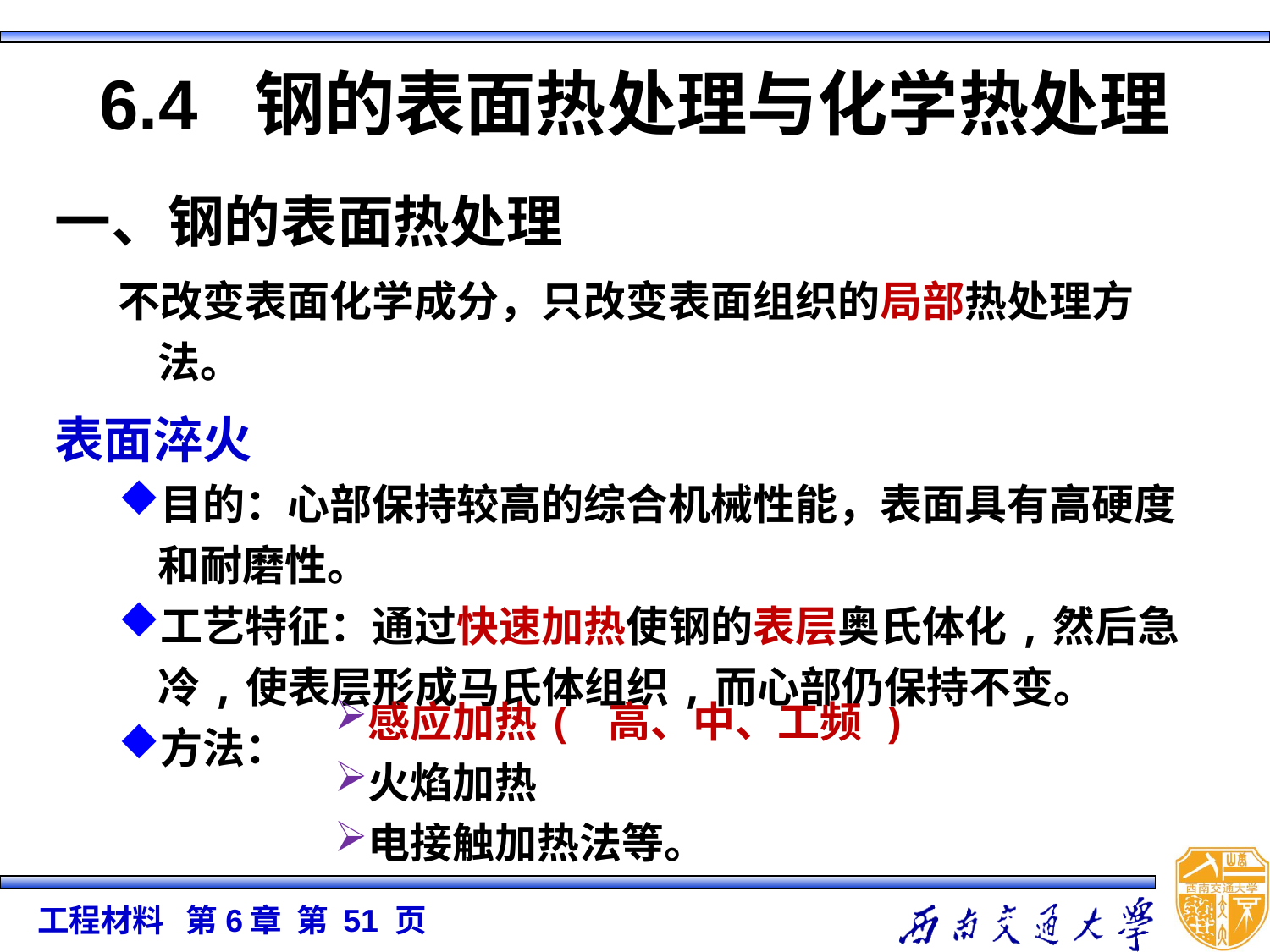

# 6.4  钢的表面热处理与化学热处理
一、钢的表面热处理
不改变表面化学成分，只改变表面组织的局部热处理方法。
表面淬火
目的：心部保持较高的综合机械性能，表面具有高硬度和耐磨性。
工艺特征：通过快速加热使钢的表层奥氏体化,然后急冷,使表层形成马氏体组织,而心部仍保持不变。
方法：
感应加热( 高、中、工频 )
火焰加热
电接触加热法等。